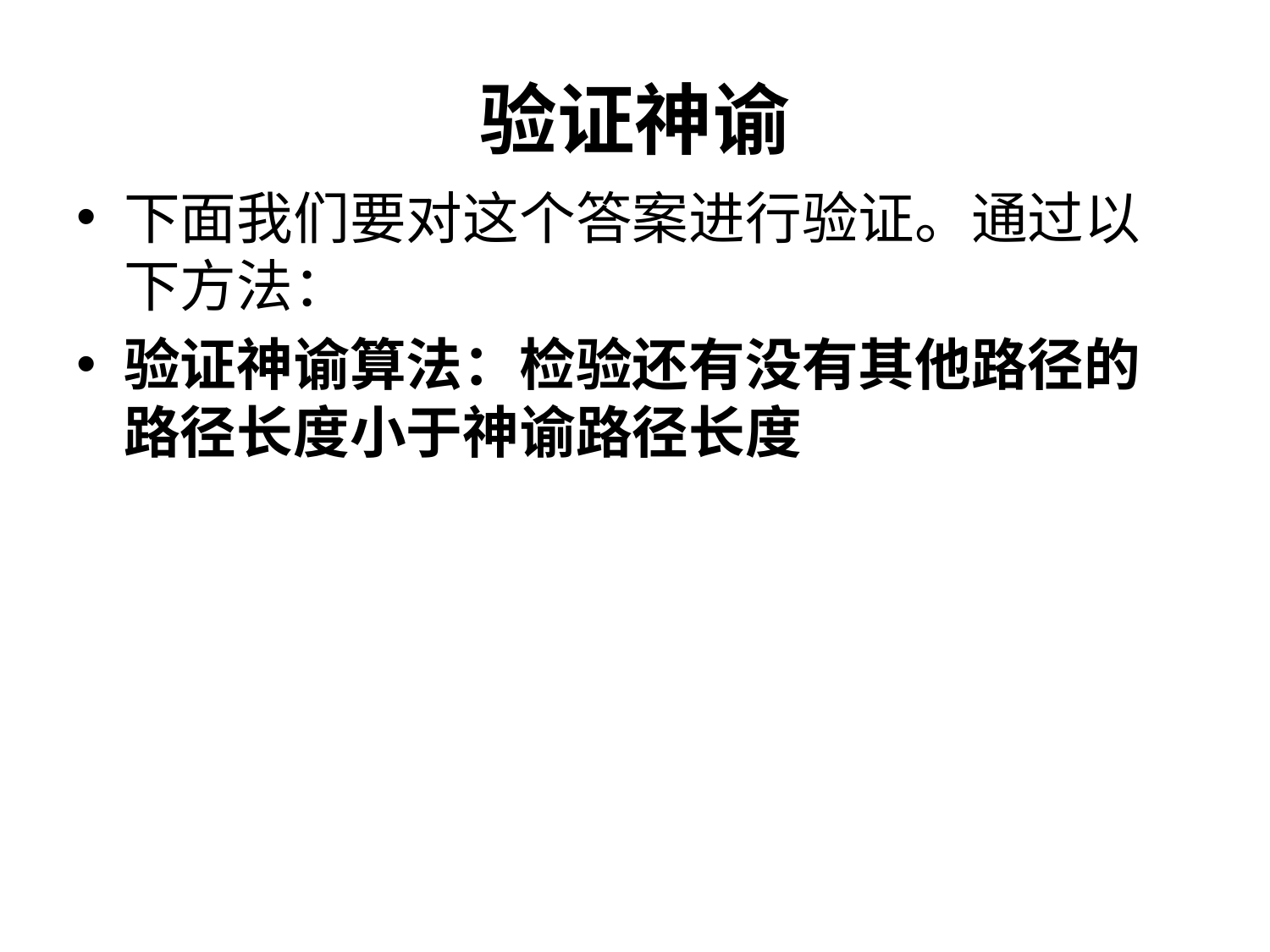

# 验证神谕
下面我们要对这个答案进行验证。通过以下方法：
验证神谕算法：检验还有没有其他路径的路径长度小于神谕路径长度